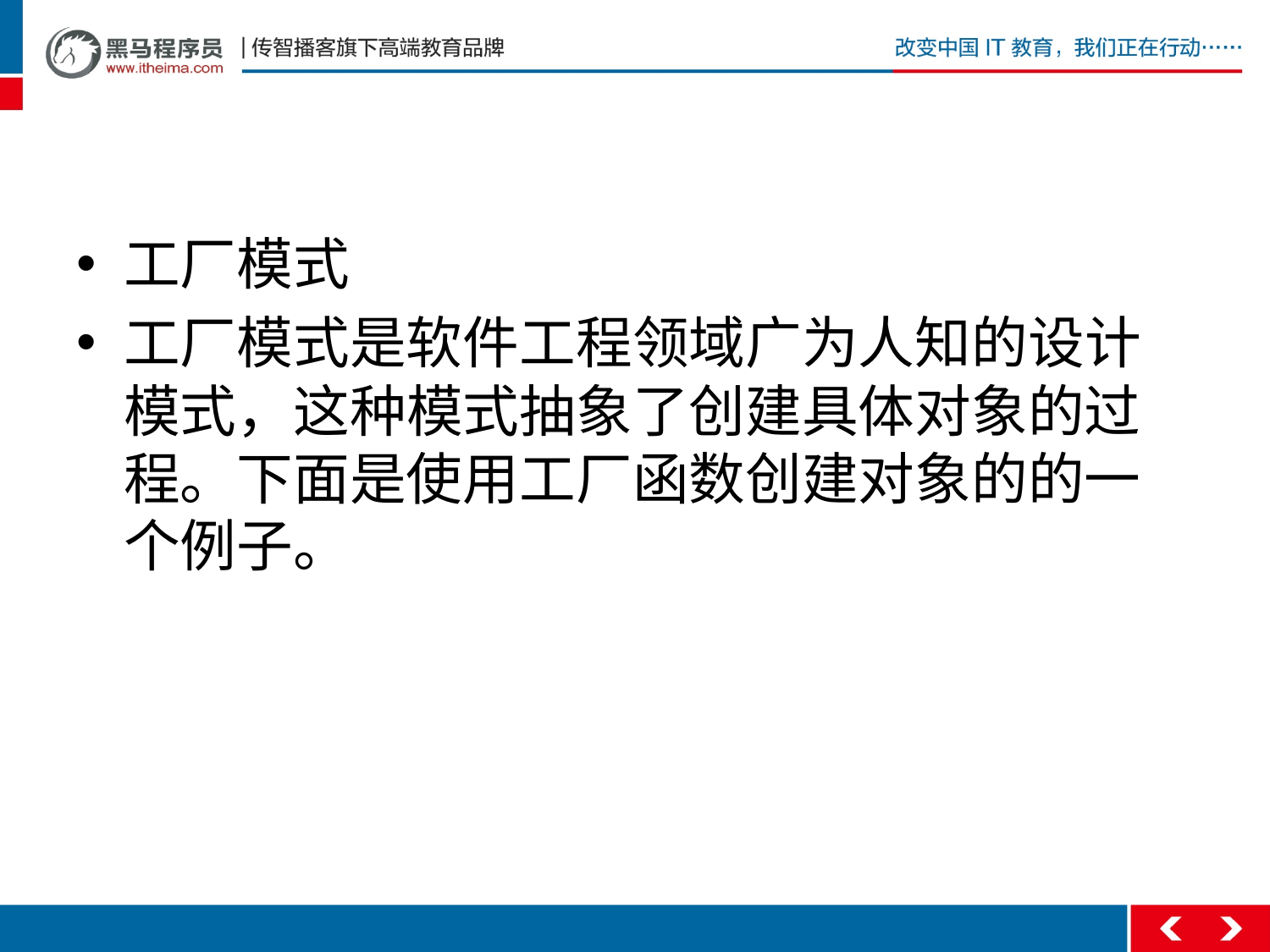

#
工厂模式
工厂模式是软件工程领域广为人知的设计模式，这种模式抽象了创建具体对象的过程。下面是使用工厂函数创建对象的的一个例子。